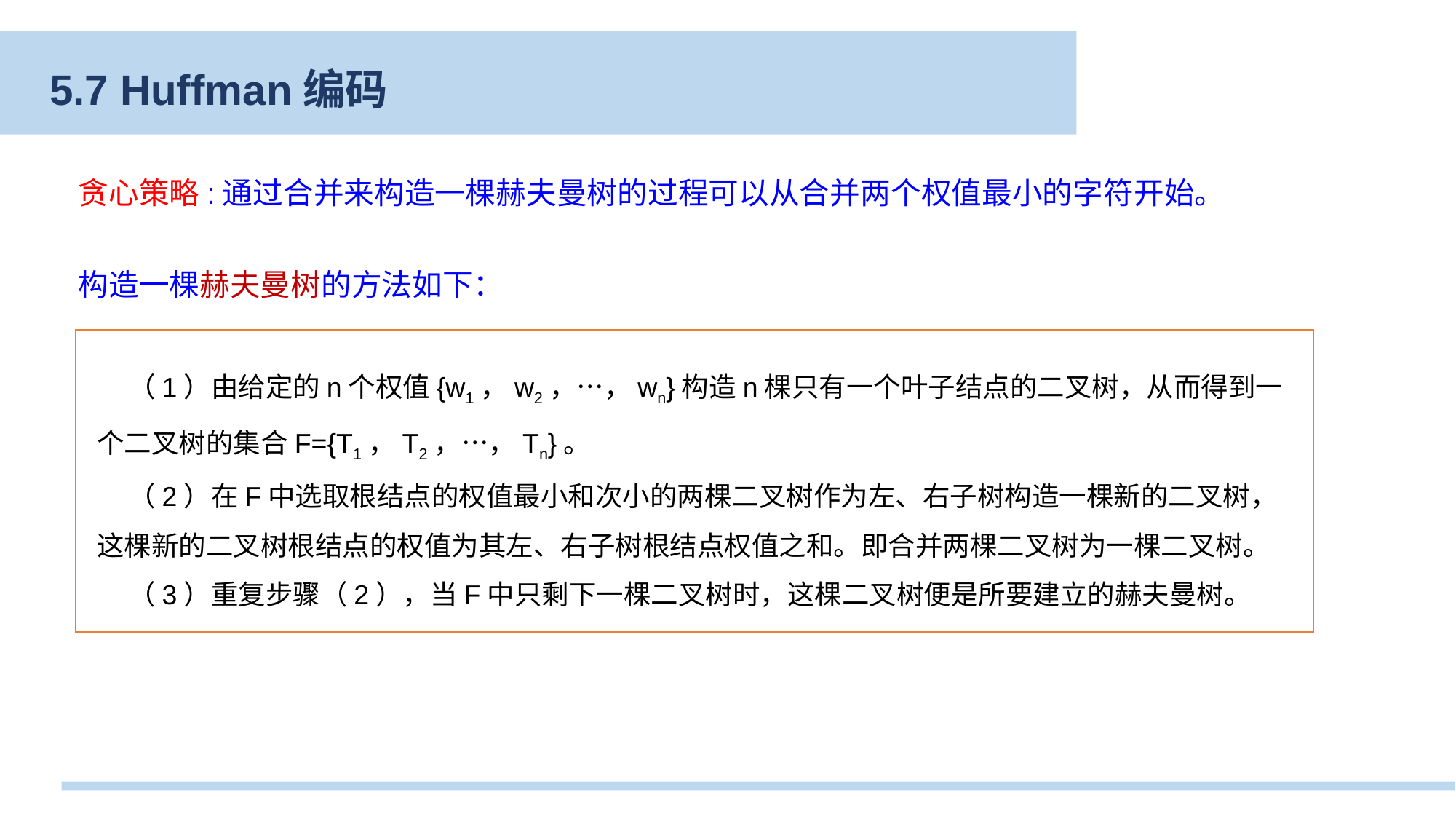

5.7 Huffman编码
贪心策略:通过合并来构造一棵赫夫曼树的过程可以从合并两个权值最小的字符开始。
构造一棵赫夫曼树的方法如下：
    （1）由给定的n个权值{w1，w2，…，wn}构造n棵只有一个叶子结点的二叉树，从而得到一个二叉树的集合F={T1，T2，…，Tn}。
    （2）在F中选取根结点的权值最小和次小的两棵二叉树作为左、右子树构造一棵新的二叉树，这棵新的二叉树根结点的权值为其左、右子树根结点权值之和。即合并两棵二叉树为一棵二叉树。
    （3）重复步骤（2），当F中只剩下一棵二叉树时，这棵二叉树便是所要建立的赫夫曼树。